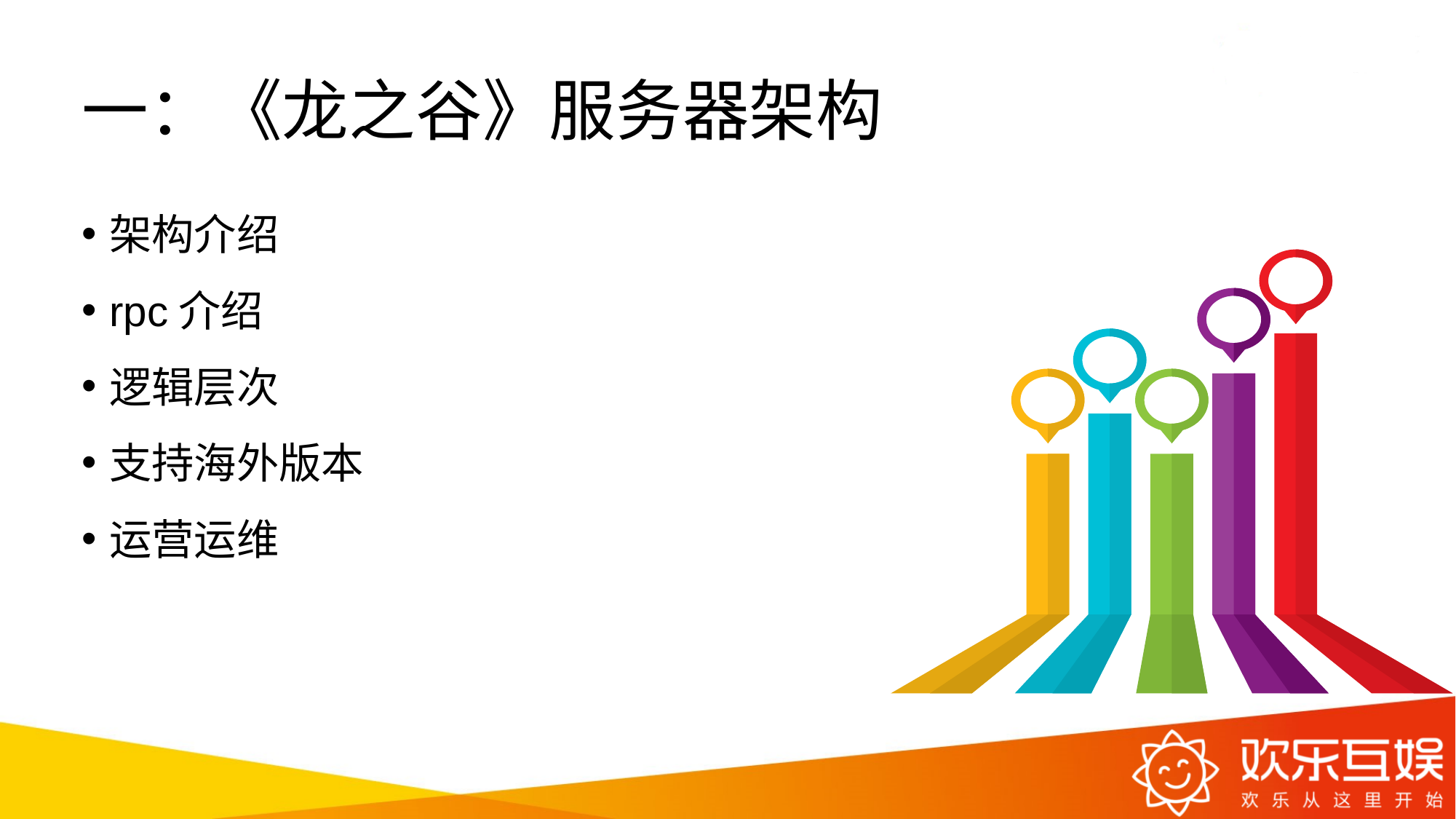

# 一：《龙之谷》服务器架构
架构介绍
rpc介绍
逻辑层次
支持海外版本
运营运维